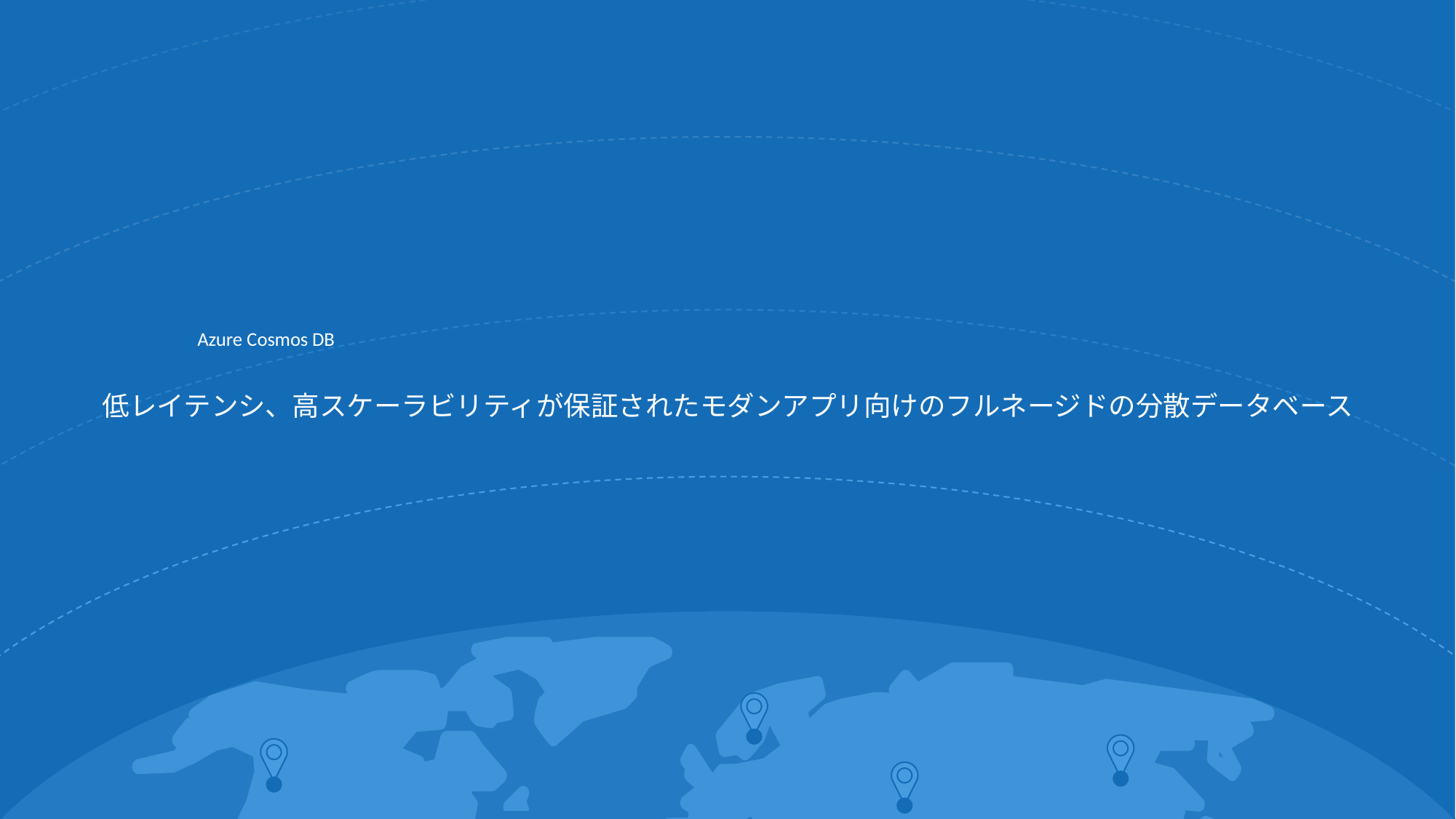

# Azure Cosmos DB
低レイテンシ、高スケーラビリティが保証されたモダンアプリ向けのフルネージドの分散データベース